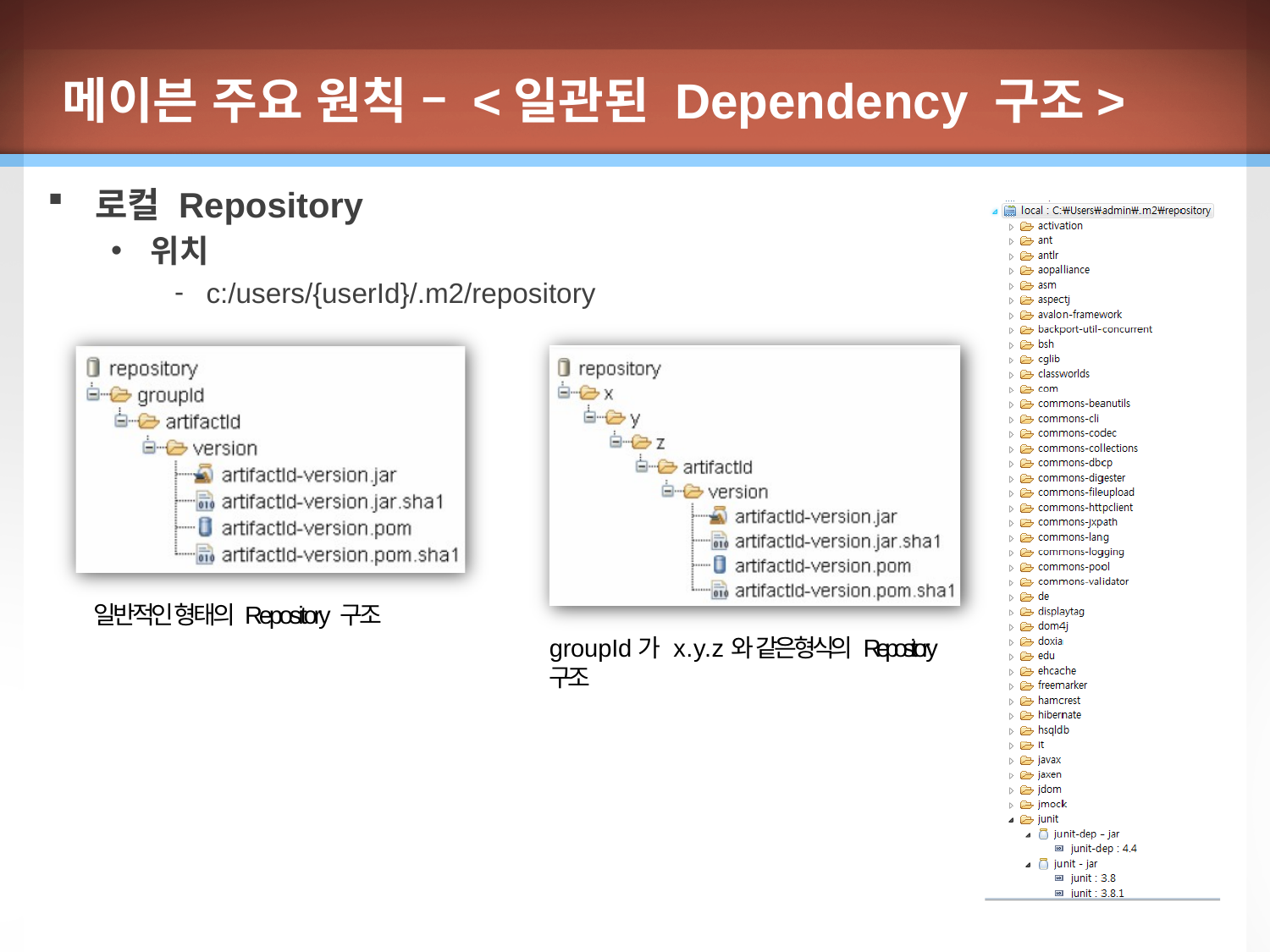

메이븐 주요 원칙 – <일관된 Dependency 구조>
로컬 Repository
위치
c:/users/{userId}/.m2/repository

           일반적인 형태의 Repository 구조
groupId가 x.y.z와 같은 형식의  Repository 구조